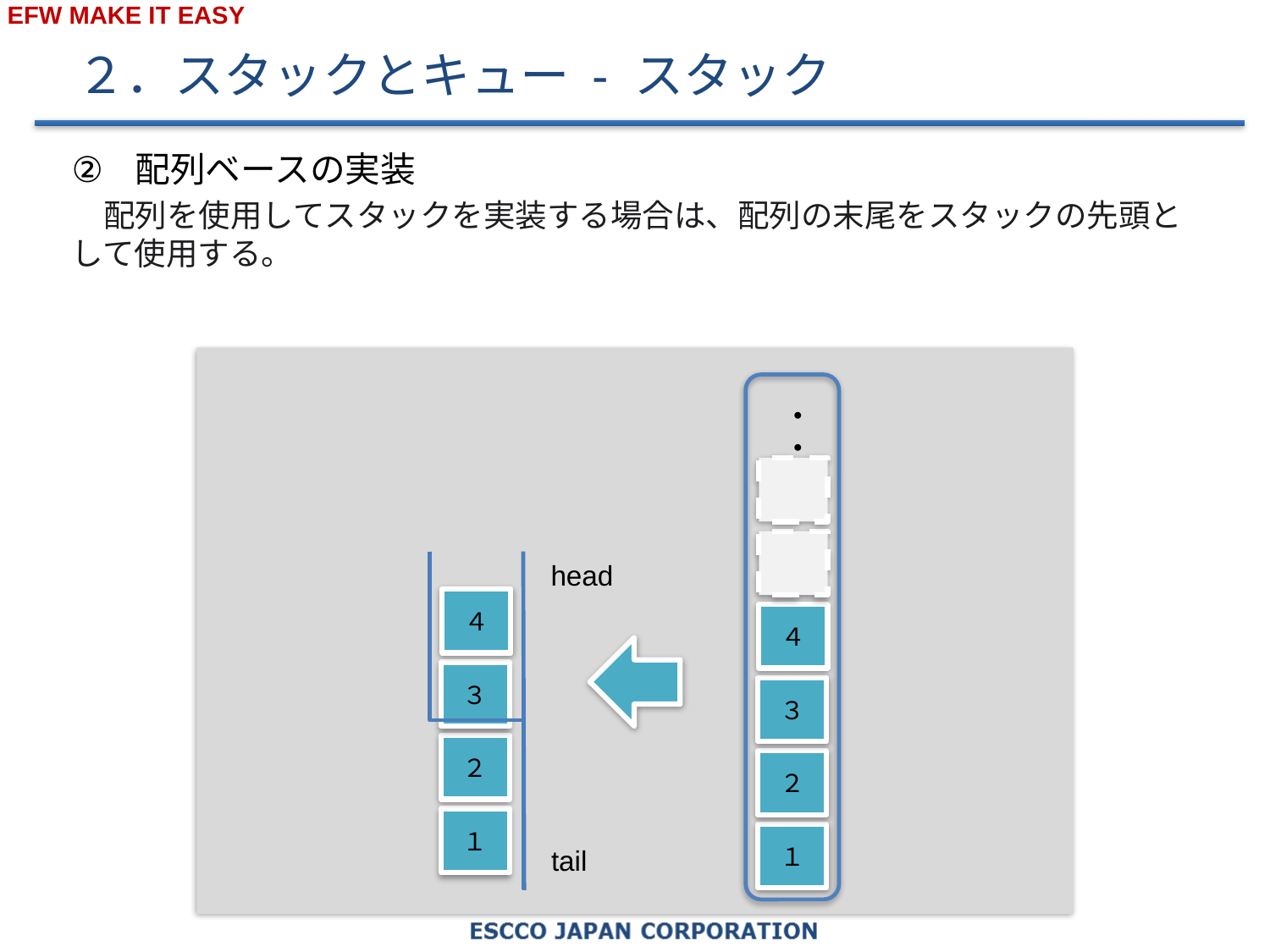

# ２．スタックとキュー - スタック
配列ベースの実装
　配列を使用してスタックを実装する場合は、配列の末尾をスタックの先頭として使用する。

・・・

４
３
２
１
４

３
２
１
head
tail